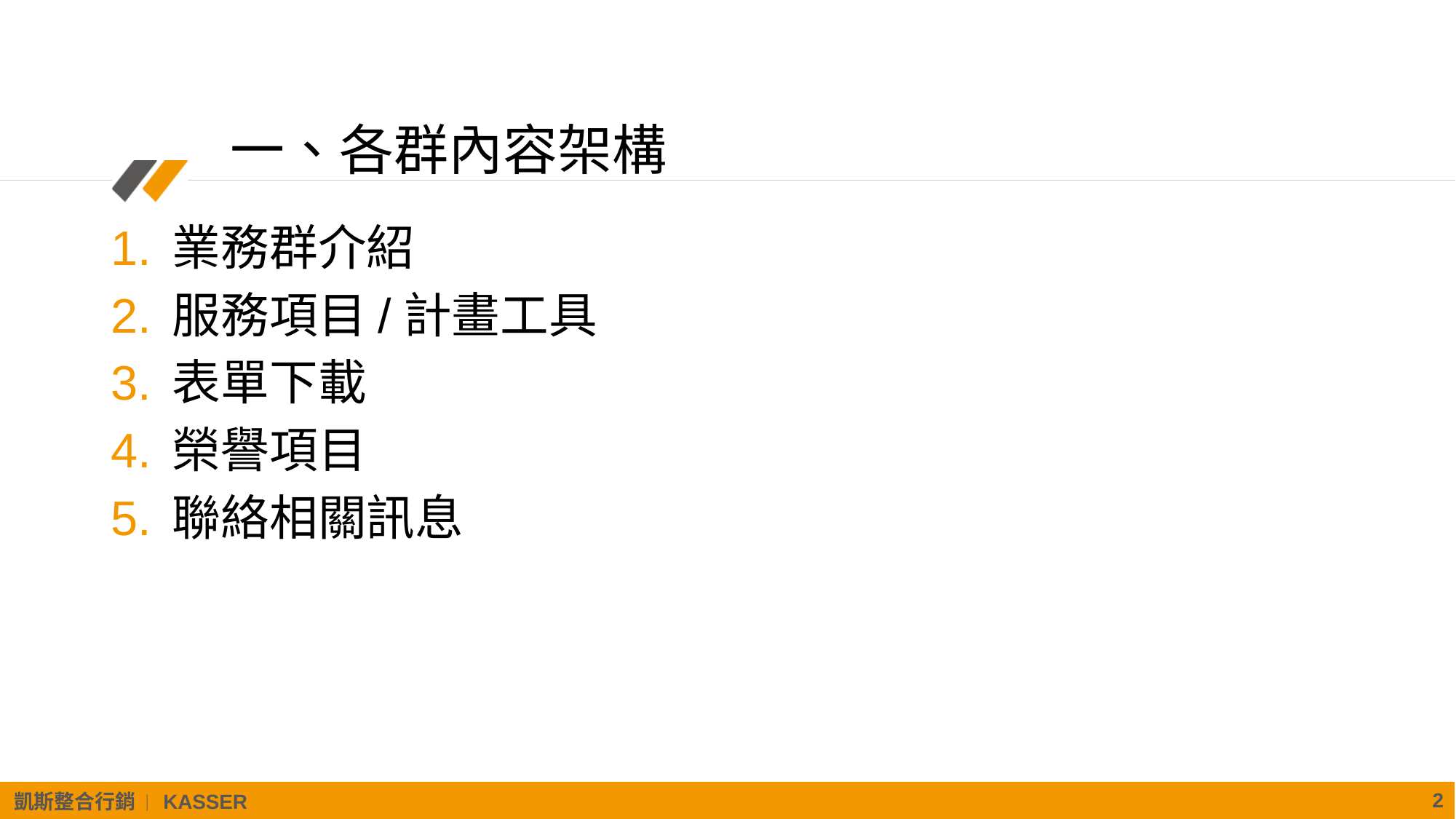

# 一、各群內容架構
業務群介紹
服務項目/計畫工具
表單下載
榮譽項目
聯絡相關訊息

2